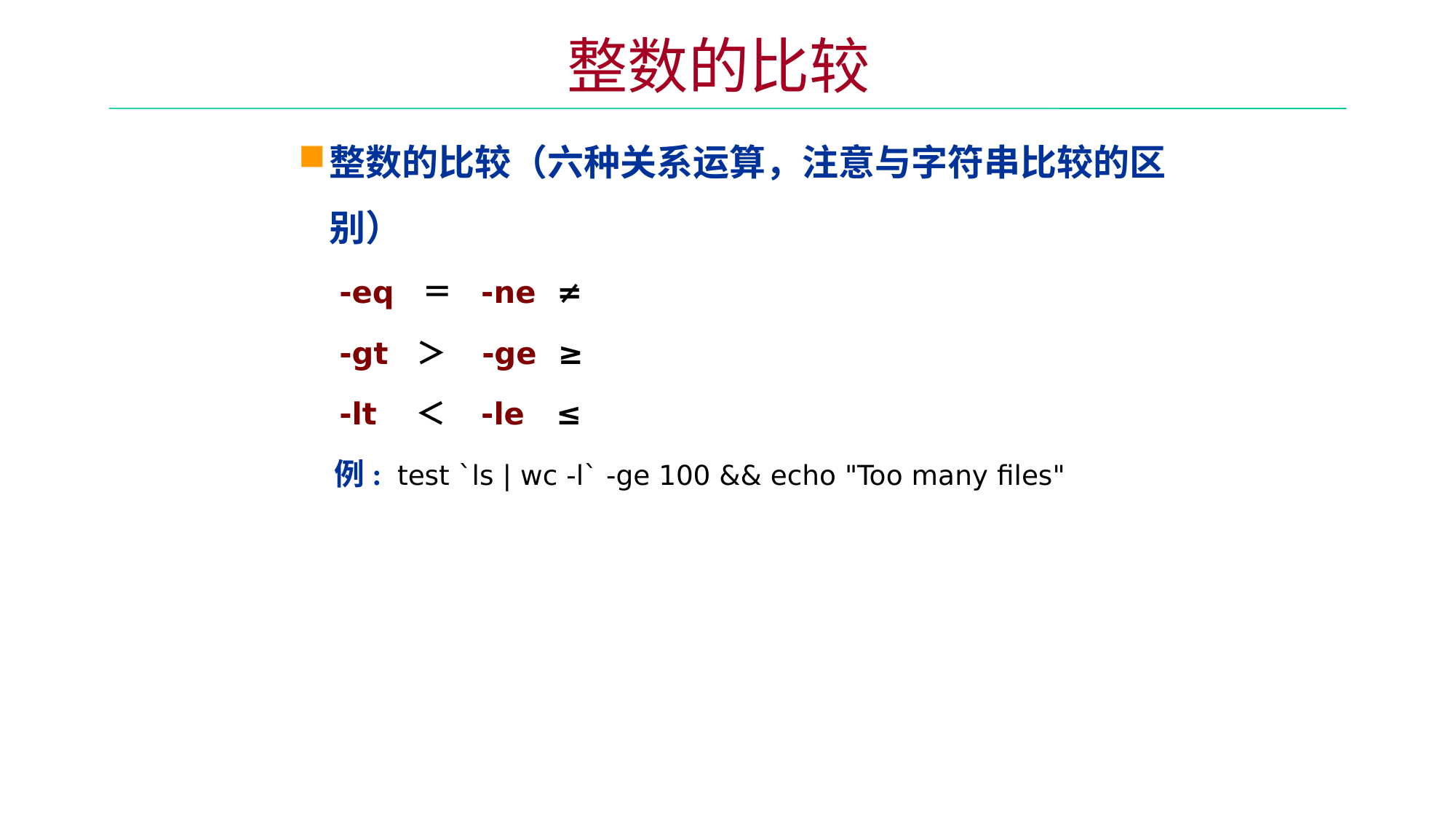

整数的比较
整数的比较（六种关系运算，注意与字符串比较的区别）
-eq  ＝   -ne  ≠
-gt  ＞    -ge  ≥
-lt   ＜    -le   ≤
例:  test `ls | wc -l` -ge 100 && echo "Too many files"